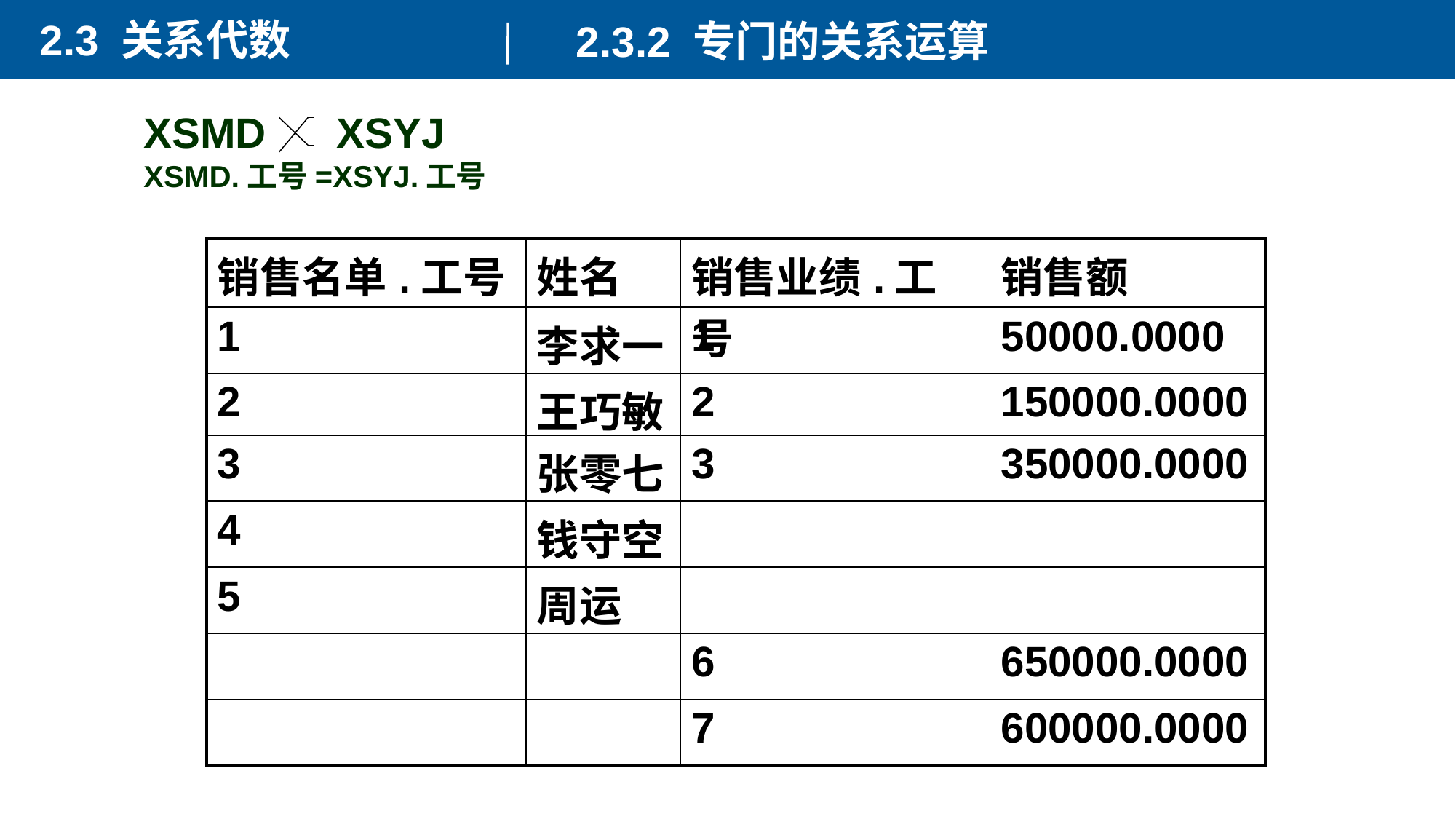

2.3 关系代数
2.3.2 专门的关系运算
XSMD      XSYJ
XSMD.工号=XSYJ.工号
| 销售名单.工号 | 姓名 | 销售业绩.工号 | 销售额 |
| --- | --- | --- | --- |
| 1 | 李求一 | 1 | 50000.0000 |
| 2 | 王巧敏 | 2 | 150000.0000 |
| 3 | 张零七 | 3 | 350000.0000 |
| 4 | 钱守空 |  |  |
| 5 | 周运 |  |  |
|  |  | 6 | 650000.0000 |
|  |  | 7 | 600000.0000 |